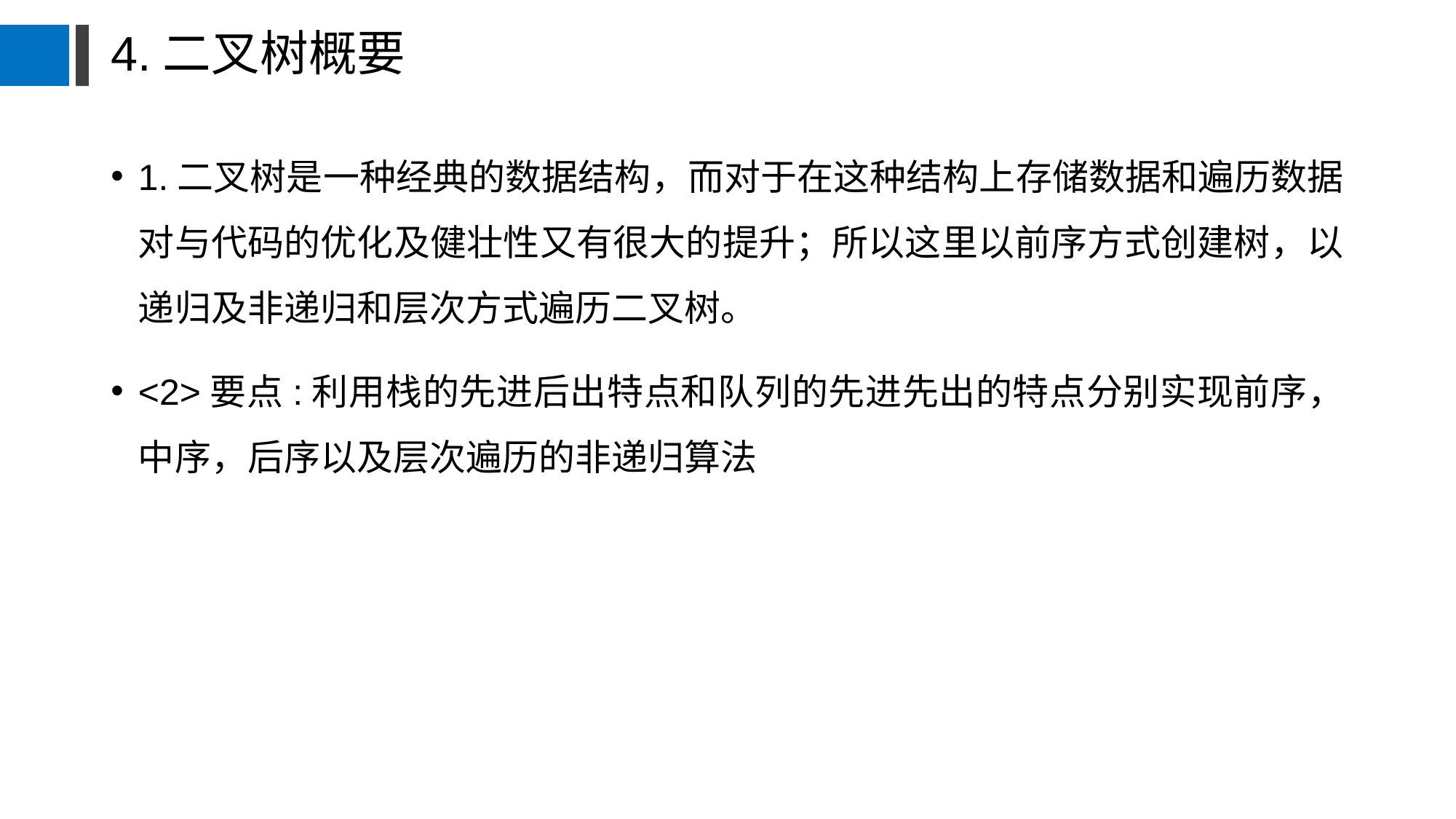

# 4.二叉树概要
1.二叉树是一种经典的数据结构，而对于在这种结构上存储数据和遍历数据对与代码的优化及健壮性又有很大的提升；所以这里以前序方式创建树，以递归及非递归和层次方式遍历二叉树。
<2>要点:利用栈的先进后出特点和队列的先进先出的特点分别实现前序，中序，后序以及层次遍历的非递归算法